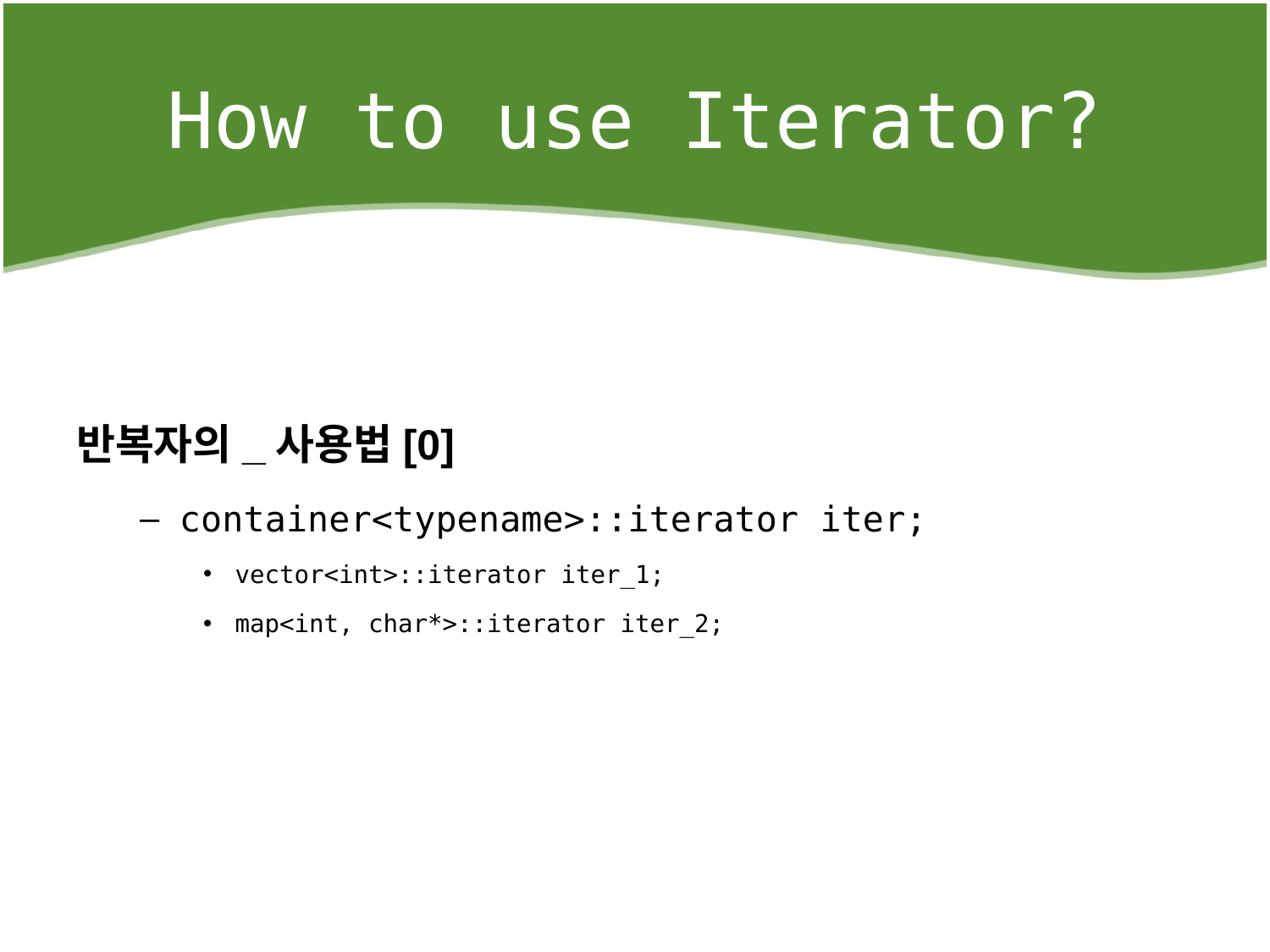

# How to use Iterator?
반복자의_사용법[0]
container<typename>::iterator iter;
vector<int>::iterator iter_1;
map<int, char*>::iterator iter_2;